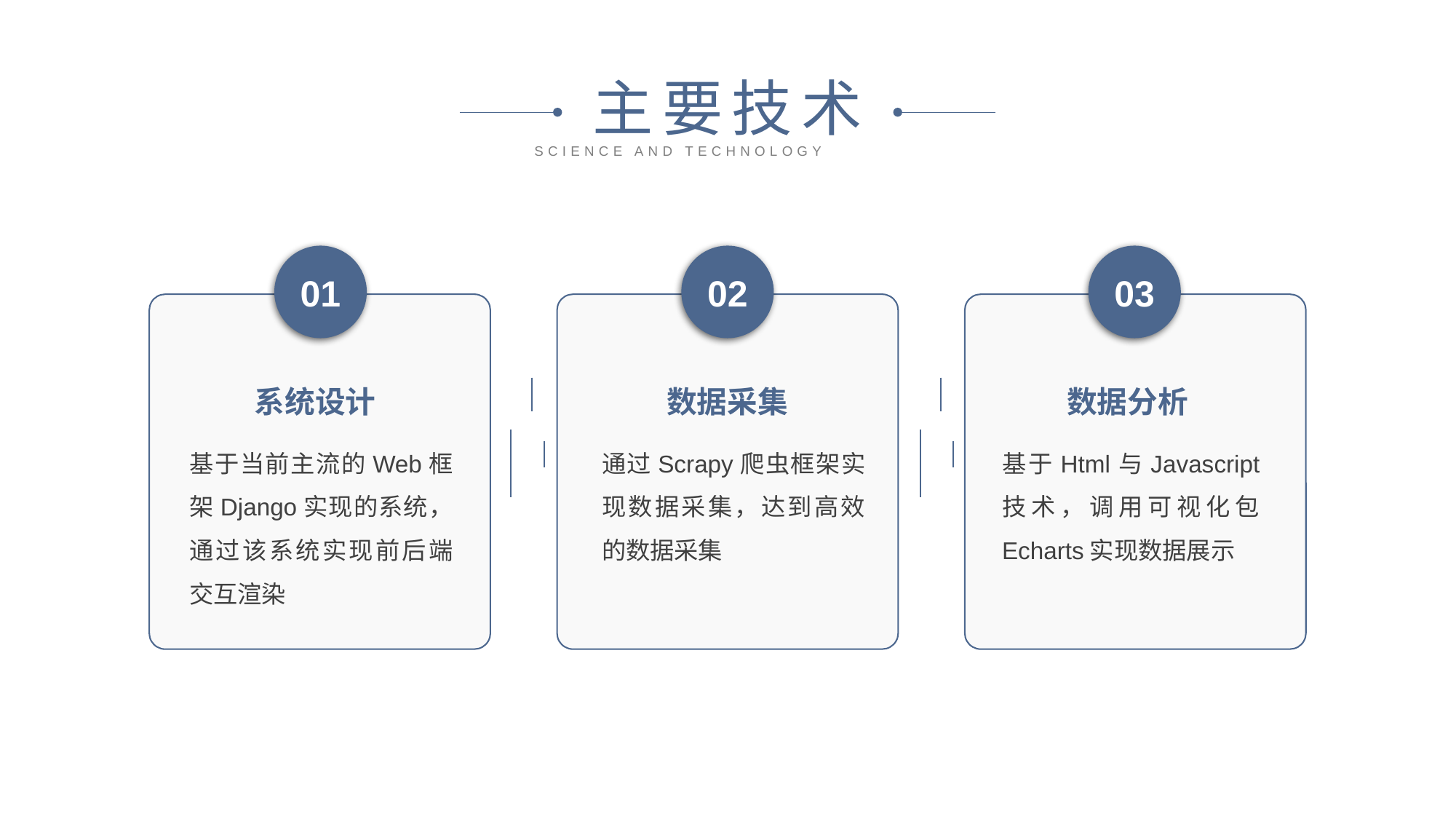

主要技术
SCIENCE AND TECHNOLOGY
01
02
03

系统设计
数据采集
数据分析
基于当前主流的Web框架Django实现的系统，通过该系统实现前后端交互渲染
通过Scrapy爬虫框架实现数据采集，达到高效的数据采集
基于Html与Javascript技术，调用可视化包Echarts实现数据展示